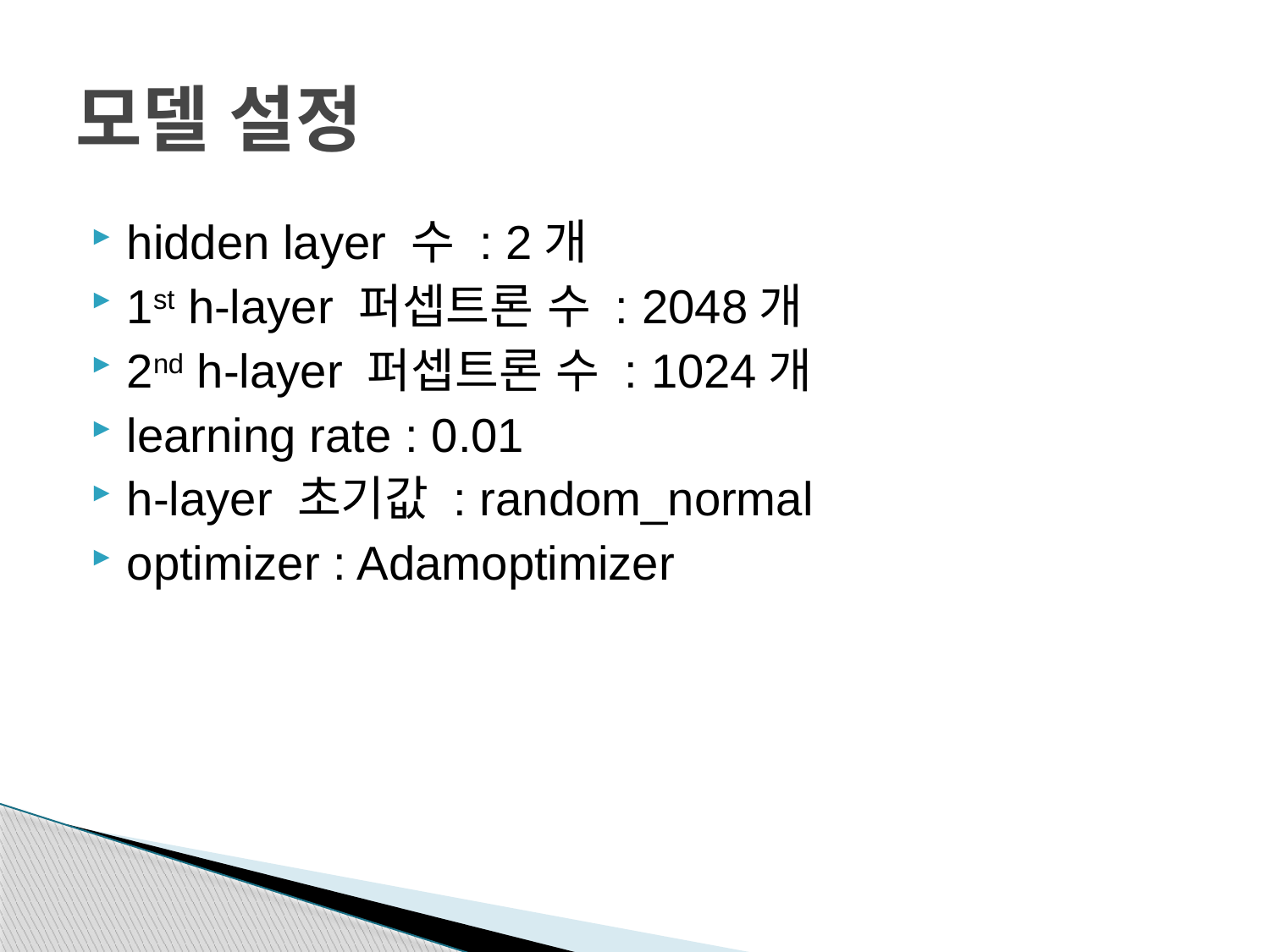

# 모델 설정
hidden layer 수 : 2개
1st h-layer 퍼셉트론 수 : 2048개
2nd h-layer 퍼셉트론 수 : 1024개
learning rate : 0.01
h-layer 초기값 : random_normal
optimizer : Adamoptimizer